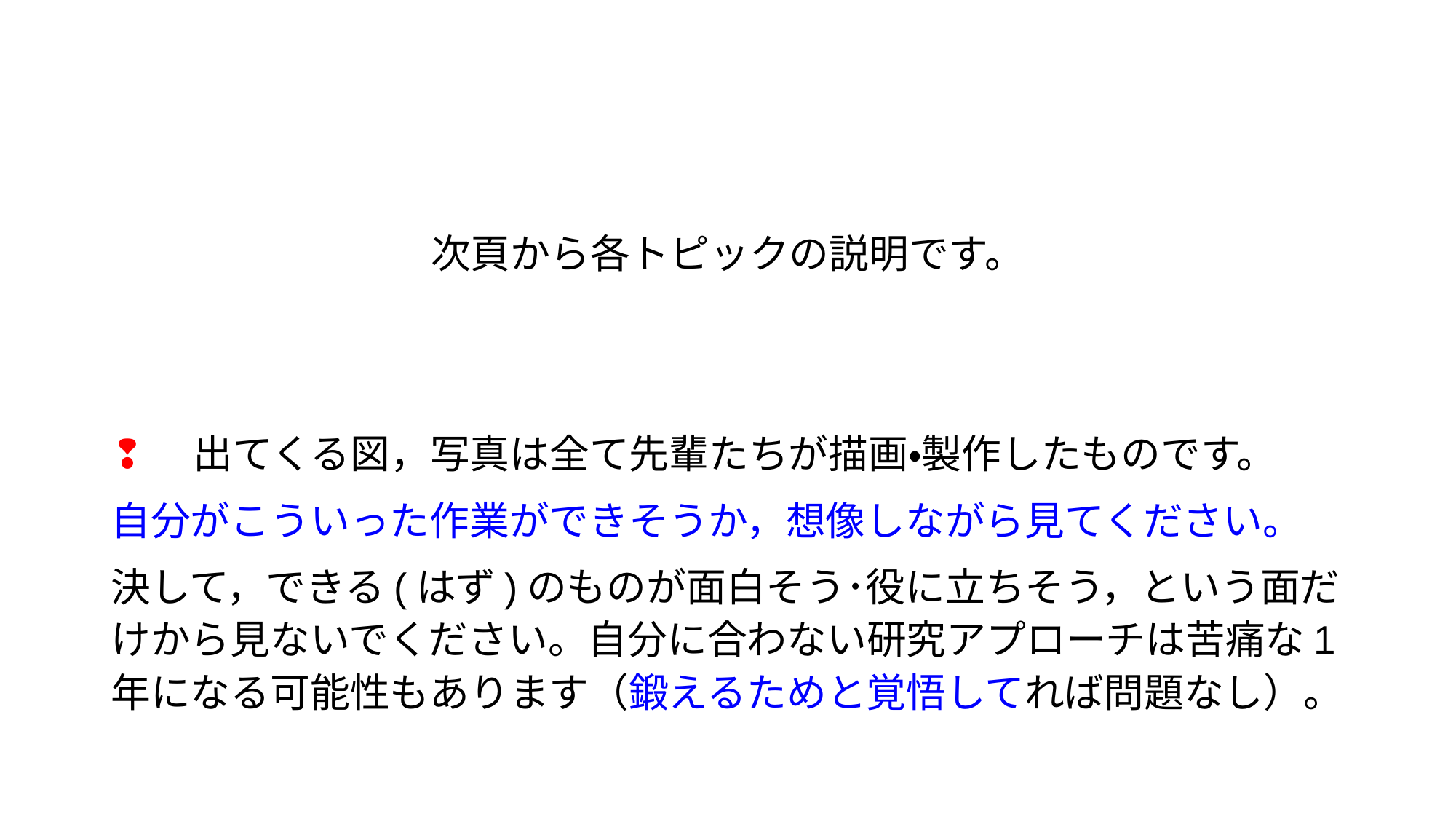

#
次頁から各トピックの説明です。

❢　出てくる図，写真は全て先輩たちが描画・製作したものです。
自分がこういった作業ができそうか，想像しながら見てください。
決して，できる(はず)のものが面白そう･役に立ちそう，という面だけから見ないでください。自分に合わない研究アプローチは苦痛な1年になる可能性もあります（鍛えるためと覚悟してれば問題なし）。